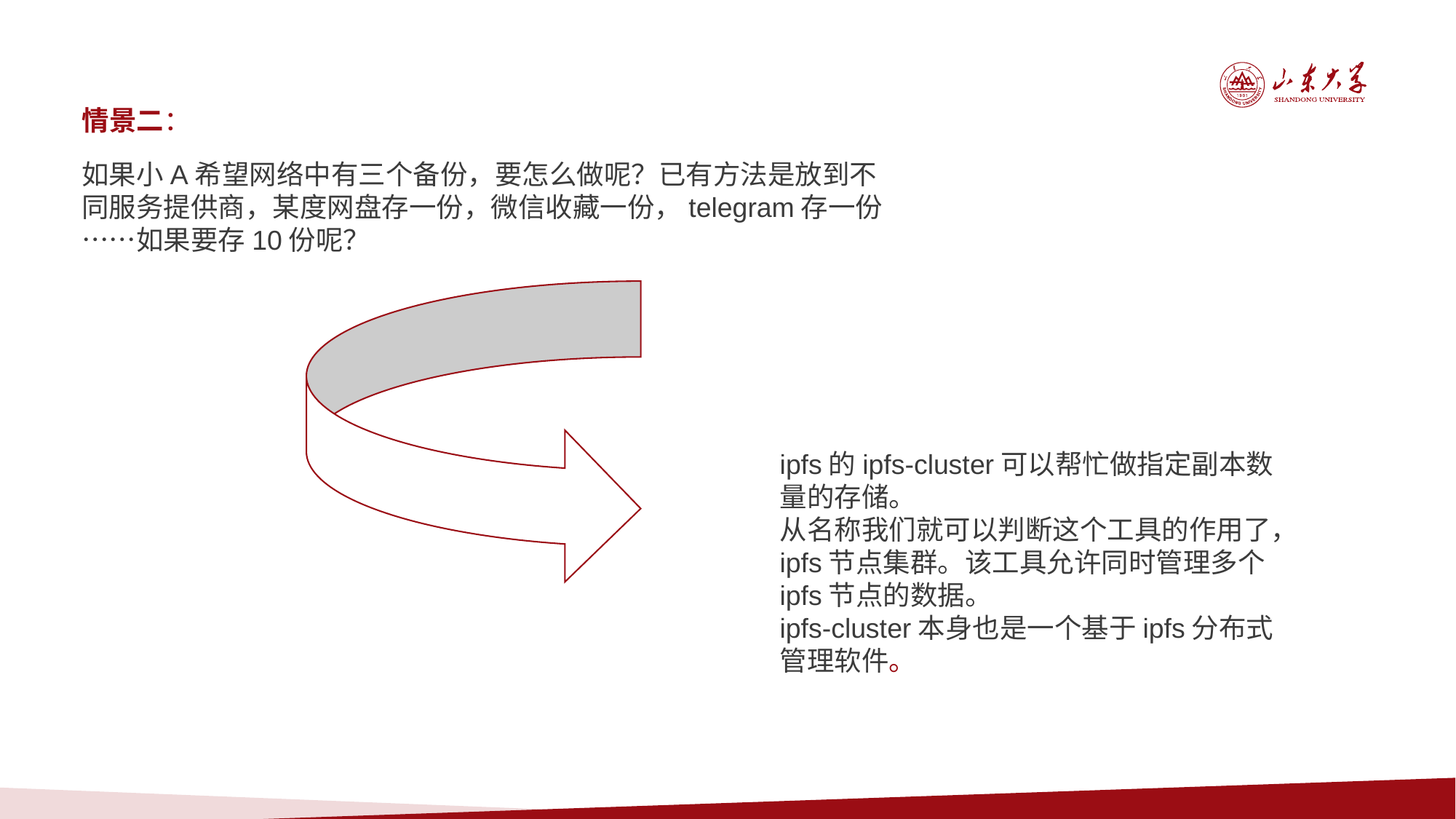

情景二：
如果小A希望网络中有三个备份，要怎么做呢？已有方法是放到不同服务提供商，某度网盘存一份，微信收藏一份，telegram存一份……如果要存10份呢？

ipfs的ipfs-cluster可以帮忙做指定副本数量的存储。
从名称我们就可以判断这个工具的作用了，ipfs节点集群。该工具允许同时管理多个ipfs节点的数据。
ipfs-cluster本身也是一个基于ipfs分布式管理软件。